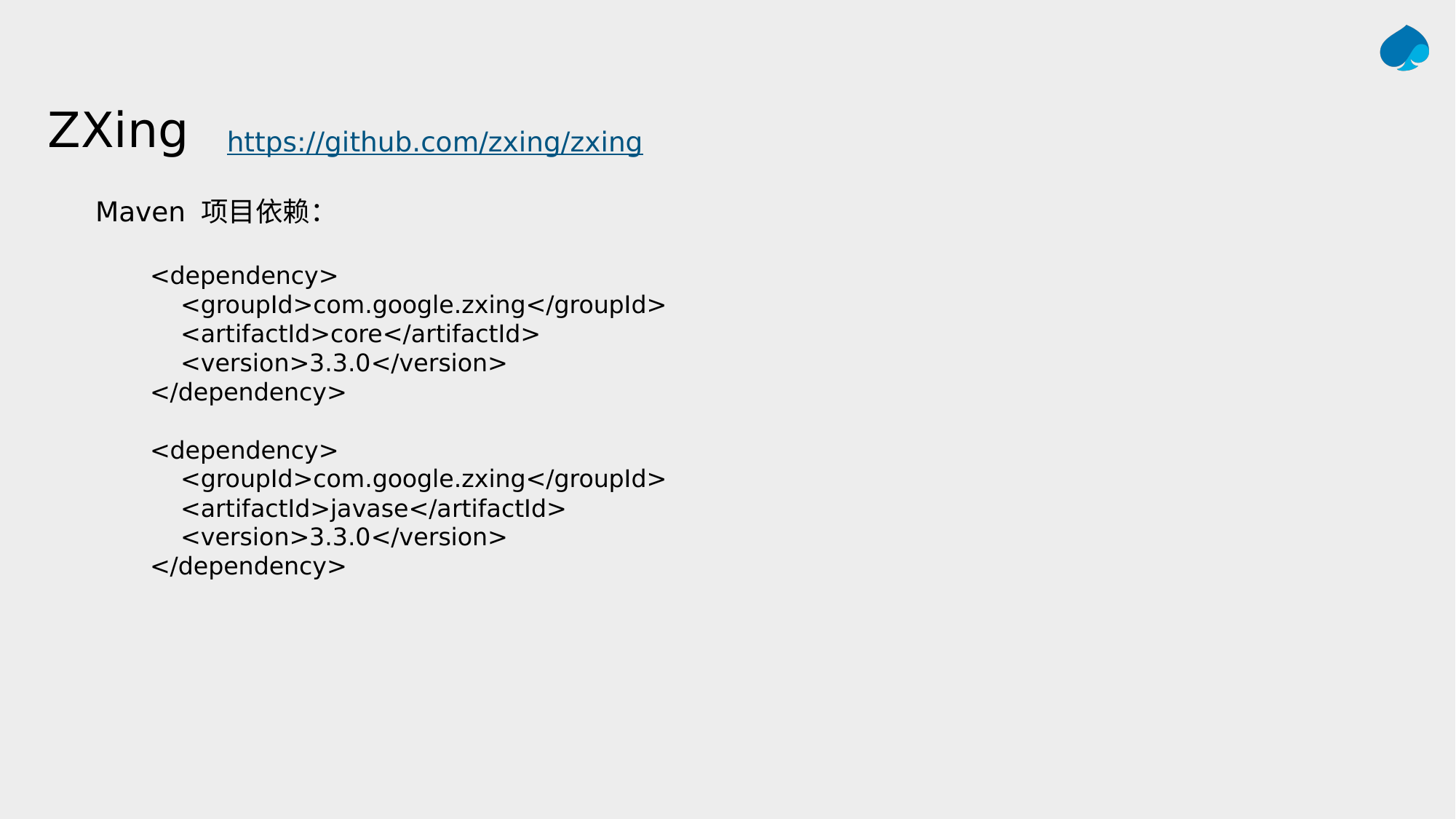

ZXing
https://github.com/zxing/zxing
Maven 项目依赖：

<dependency>
    <groupId>com.google.zxing</groupId>
    <artifactId>core</artifactId>
    <version>3.3.0</version>
</dependency>

<dependency>
    <groupId>com.google.zxing</groupId>
    <artifactId>javase</artifactId>
    <version>3.3.0</version>
</dependency>